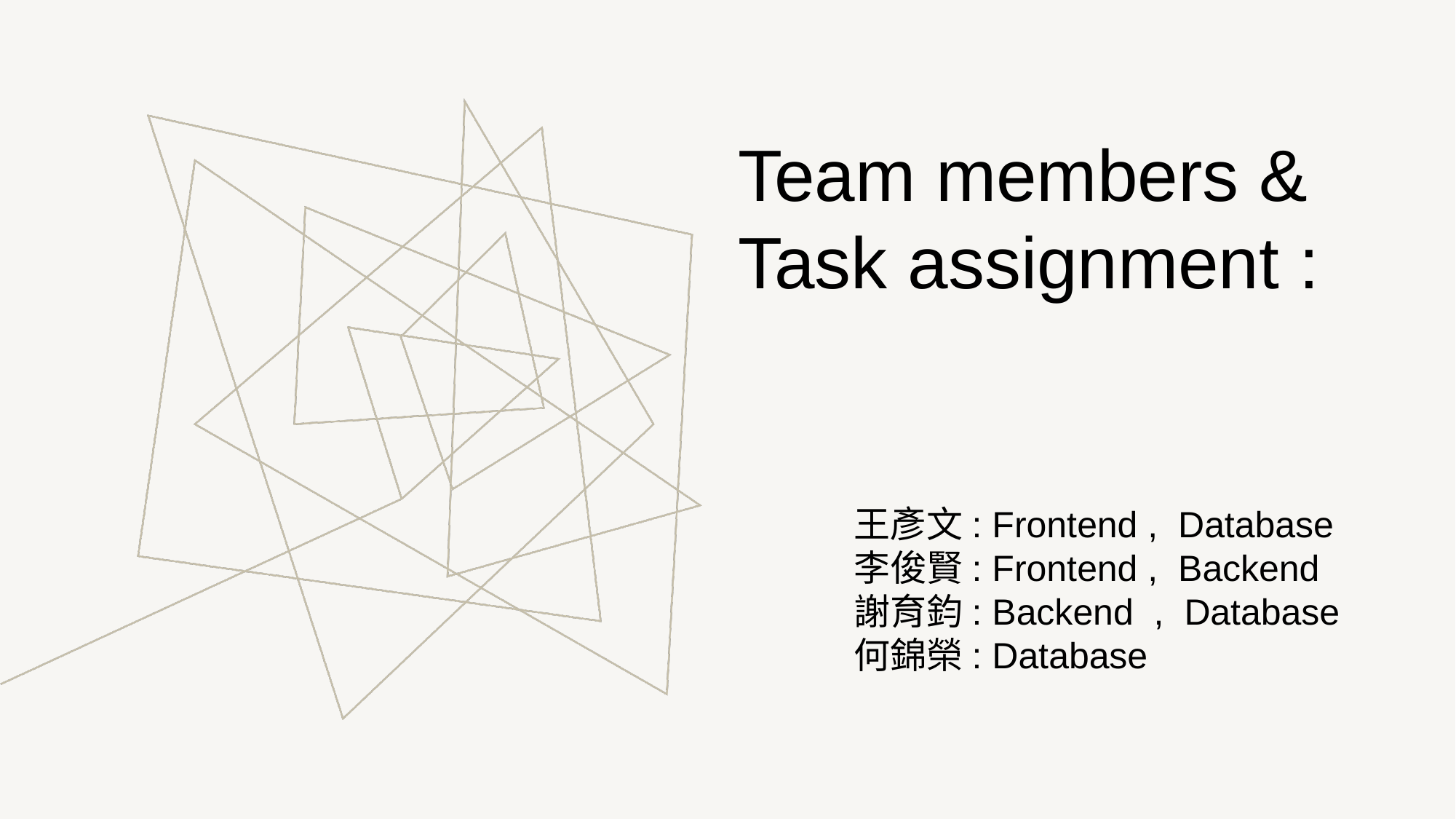

Team members &
Task assignment :

王彥文: Frontend ,  Database
李俊賢: Frontend ,  Backend
謝育鈞: Backend  ,  Database
何錦榮: Database